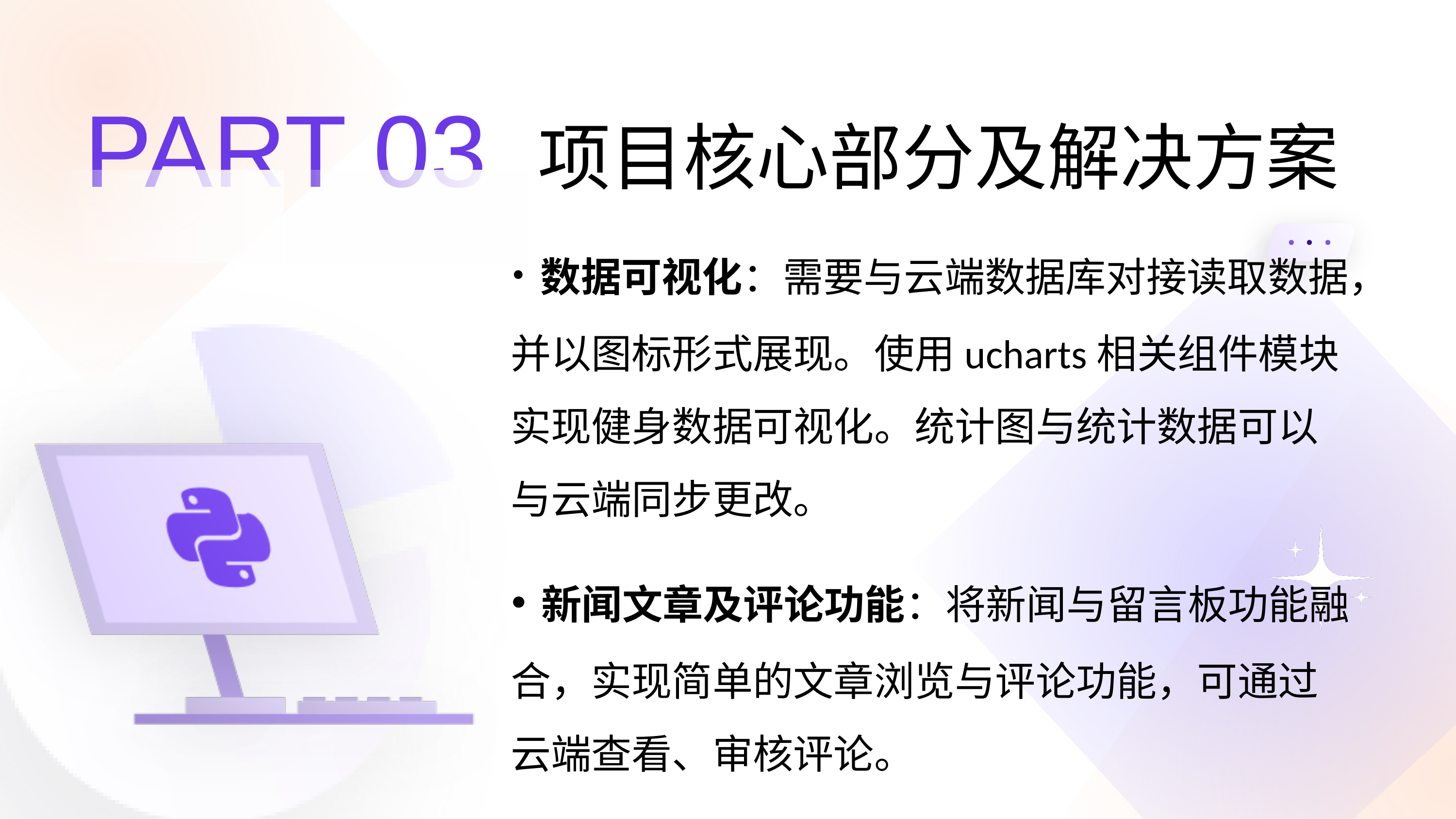

PART 03

项目核心部分及解决方案
·数据可视化：需要与云端数据库对接读取数据，并以图标形式展现。使用ucharts相关组件模块实现健身数据可视化。统计图与统计数据可以与云端同步更改。
·新闻文章及评论功能：将新闻与留言板功能融合，实现简单的文章浏览与评论功能，可通过云端查看、审核评论。